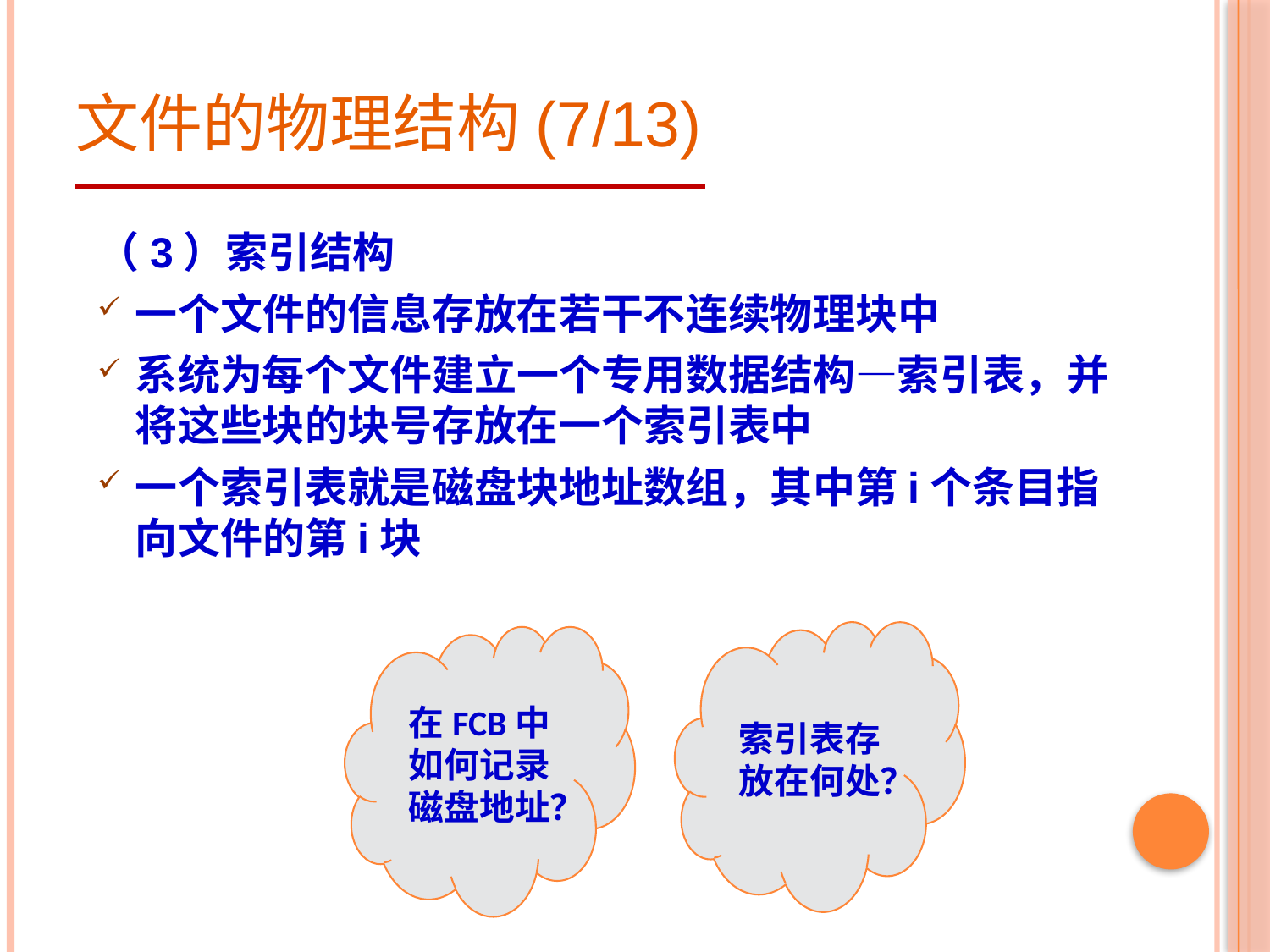

# 文件的物理结构(7/13)
（3）索引结构
一个文件的信息存放在若干不连续物理块中
系统为每个文件建立一个专用数据结构—索引表，并将这些块的块号存放在一个索引表中
一个索引表就是磁盘块地址数组，其中第i个条目指向文件的第i块
索引表存放在何处？
在FCB中如何记录磁盘地址？